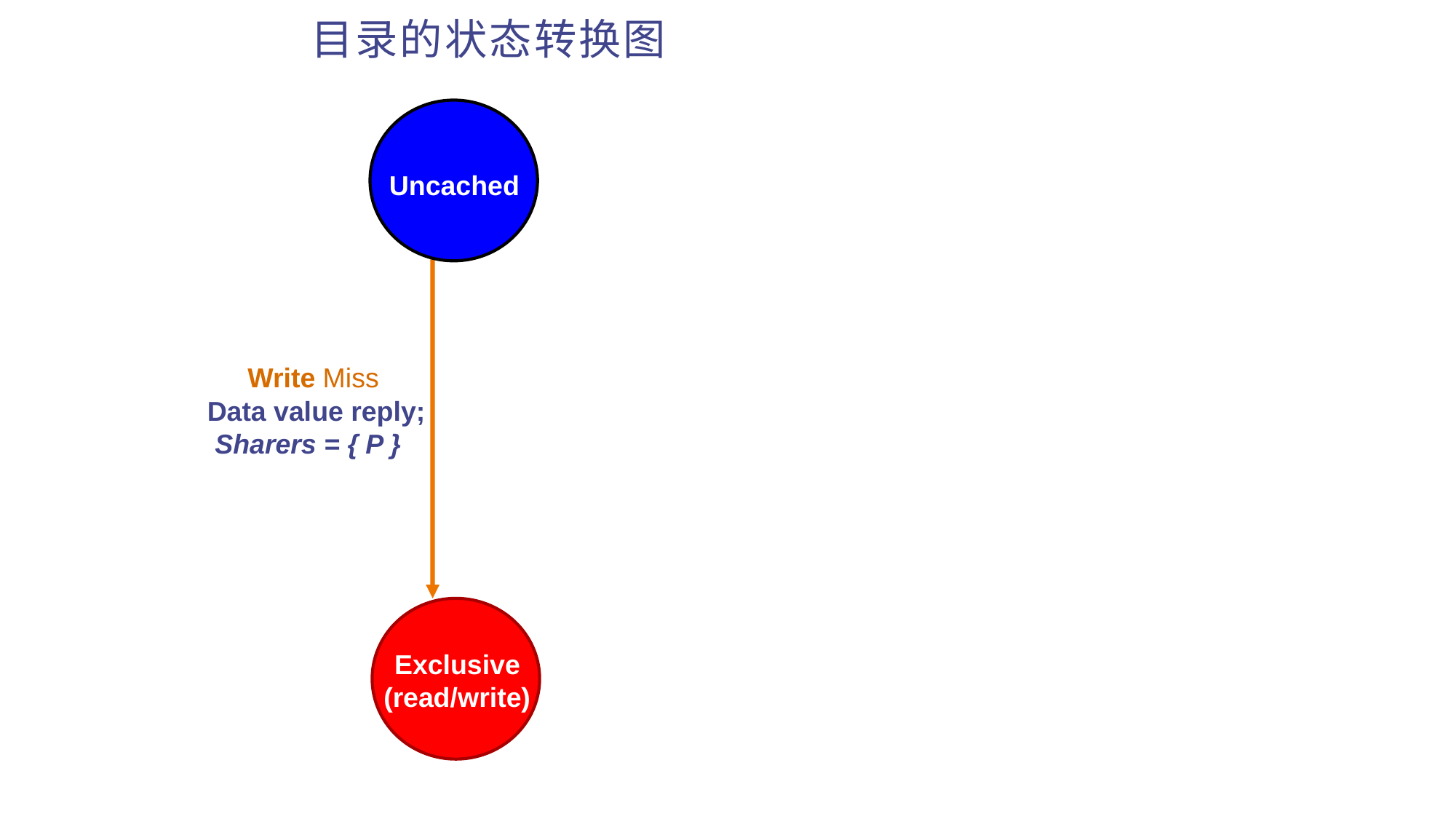

# 目录的状态转换图

Uncached

Write Miss
Data value reply;
 Sharers = { P }

Exclusive
(read/write)